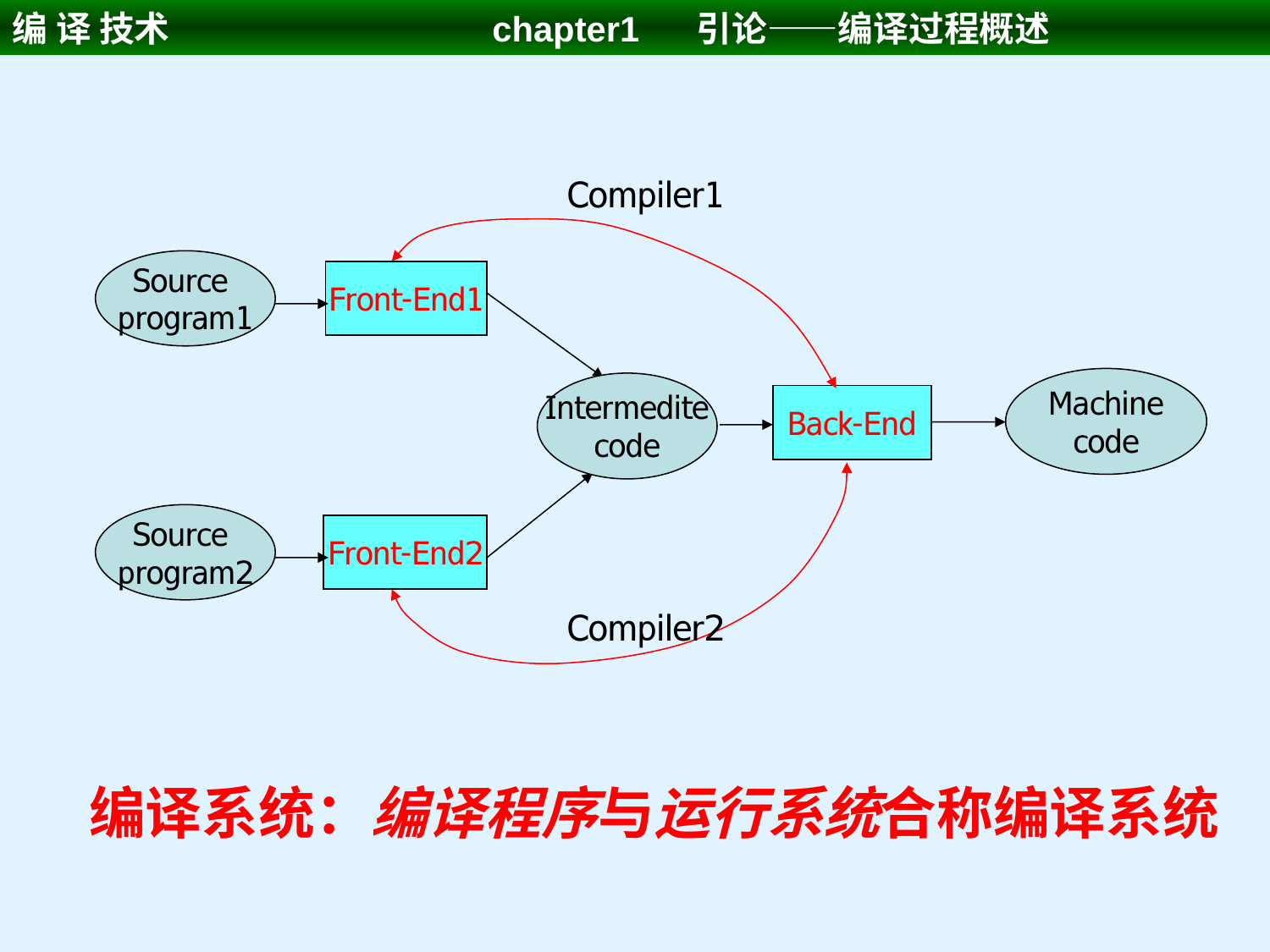

Compiler1

Source
program1
Front-End1

Machine
code
Intermedite
code
Back-End

Source
program2
Front-End2

Compiler2

编译系统：编译程序与运行系统合称编译系统